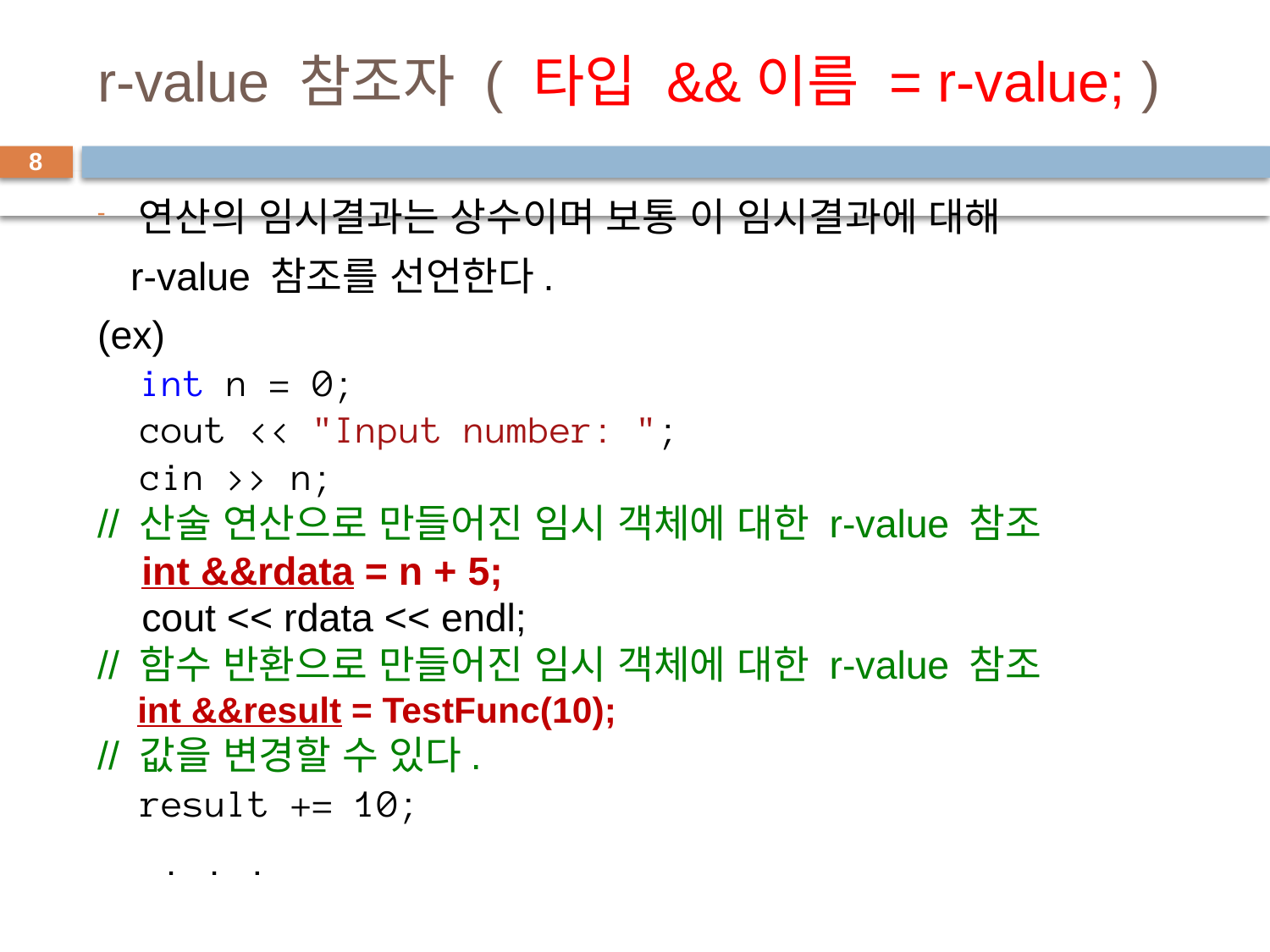

# r-value 참조자 ( 타입 &&이름 = r-value; )
8
연산의 임시결과는 상수이며 보통 이 임시결과에 대해
   r-value 참조를 선언한다.
(ex)
  int n = 0;
  cout << "Input number: ";
  cin >> n;
// 산술 연산으로 만들어진 임시 객체에 대한 r-value 참조
    int &&rdata = n + 5;
    cout << rdata << endl;
// 함수 반환으로 만들어진 임시 객체에 대한 r-value 참조
    int &&result = TestFunc(10);
// 값을 변경할 수 있다.
  result += 10;
   . . .